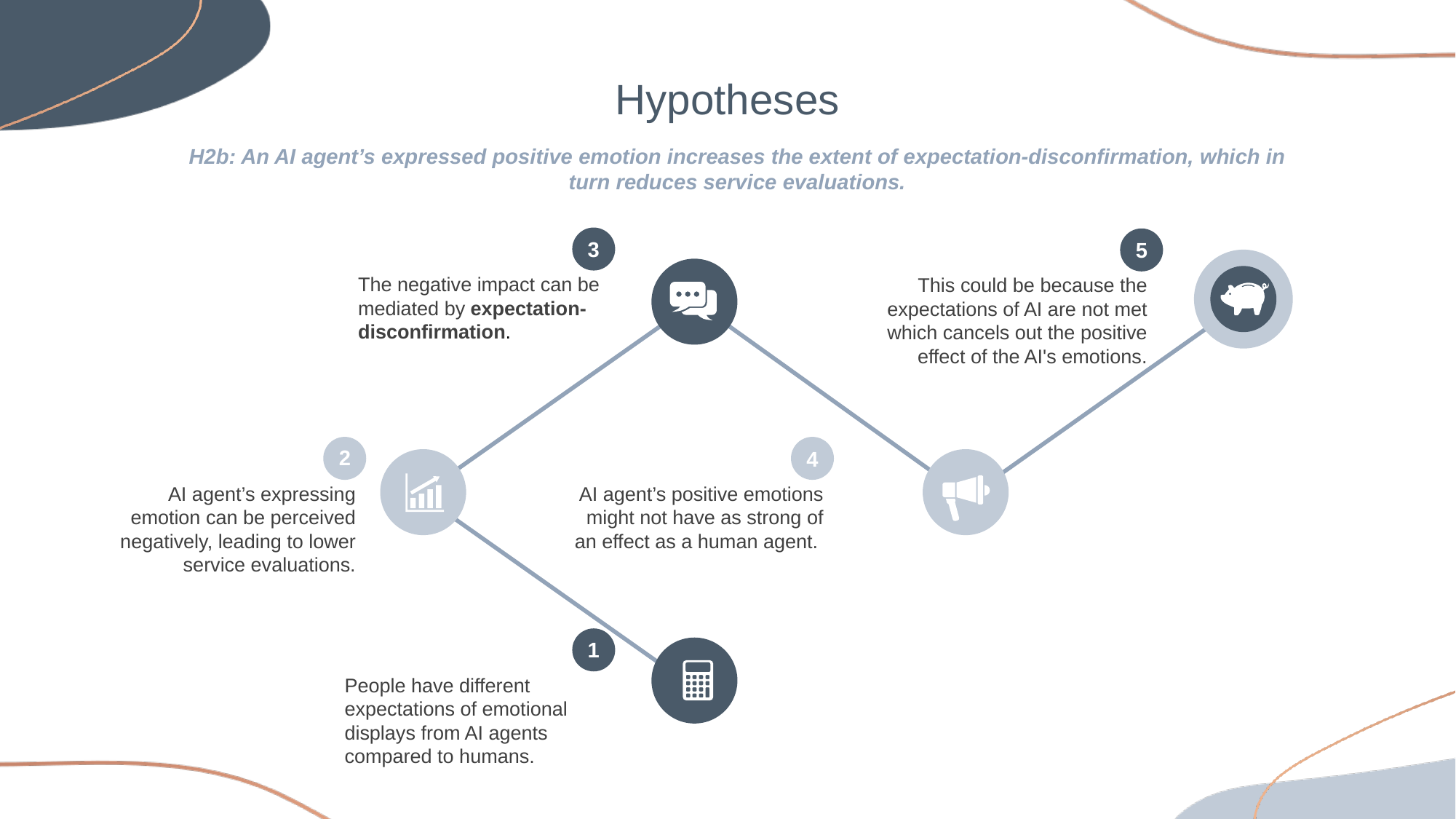

Hypotheses
H2b: An AI agent’s expressed positive emotion increases the extent of expectation-disconfirmation, which in turn reduces service evaluations.

3
The negative impact can be mediated by expectation-disconfirmation.

5
This could be because the expectations of AI are not met which cancels out the positive effect of the AI's emotions.

2
AI agent’s expressing emotion can be perceived negatively, leading to lower service evaluations.

4
AI agent’s positive emotions might not have as strong of an effect as a human agent.

1
People have different expectations of emotional displays from AI agents compared to humans.

PPT模板 http://www.1ppt.com/moban/